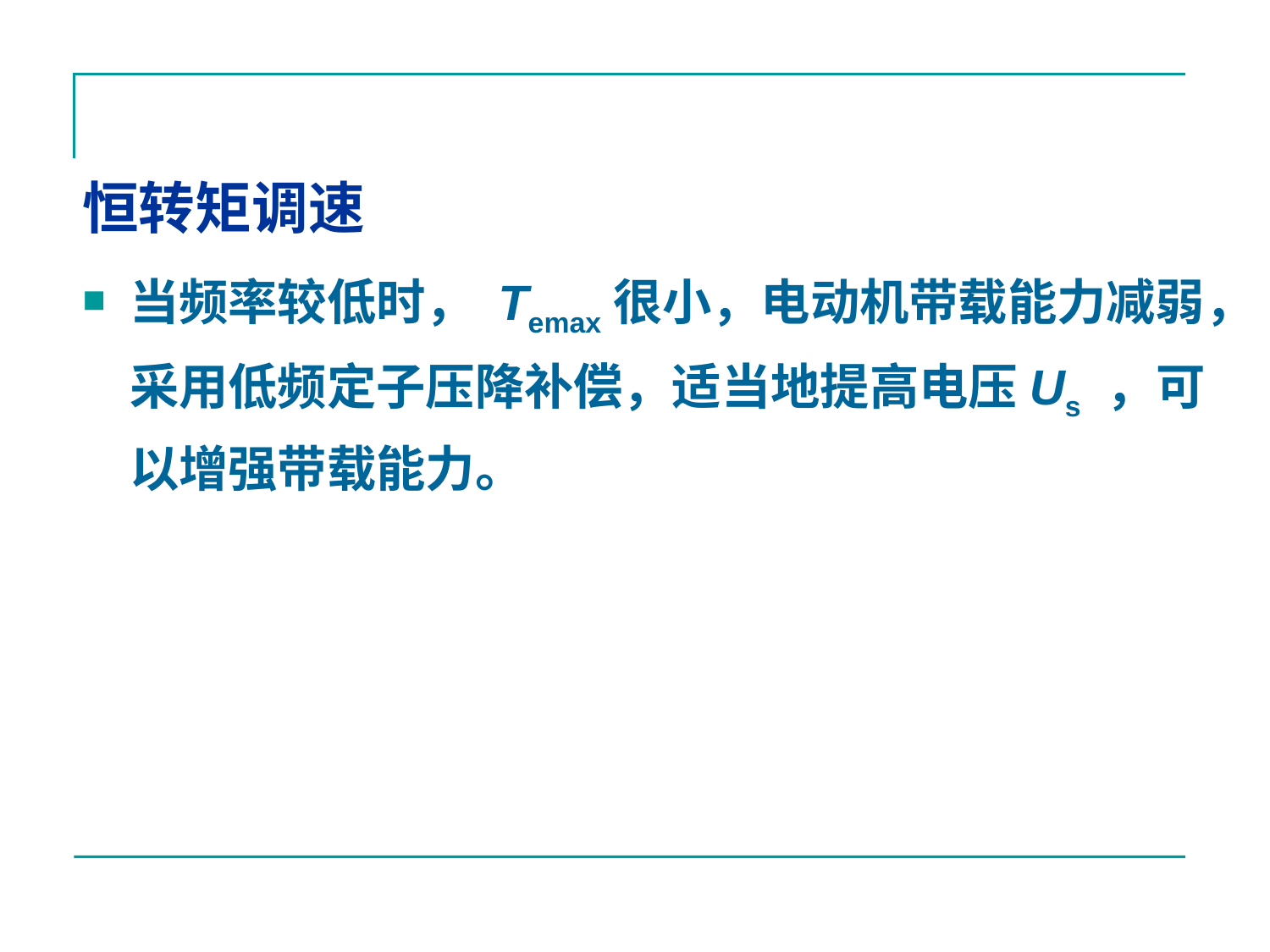

# 恒转矩调速
当频率较低时， Temax很小，电动机带载能力减弱，采用低频定子压降补偿，适当地提高电压Us ，可以增强带载能力。